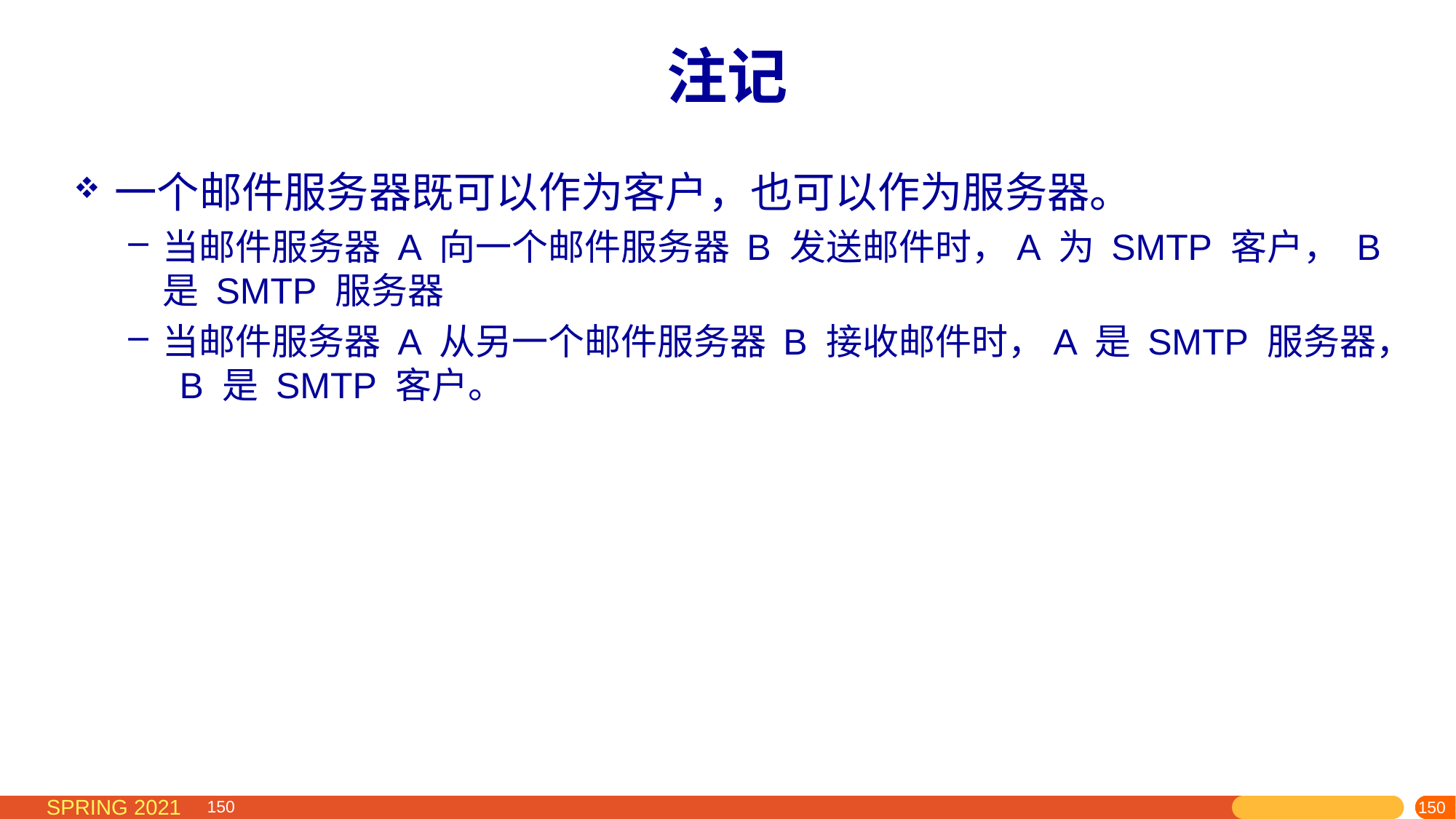

# 注记
一个邮件服务器既可以作为客户，也可以作为服务器。
当邮件服务器 A 向一个邮件服务器 B 发送邮件时，A 为 SMTP 客户， B 是 SMTP 服务器
当邮件服务器 A 从另一个邮件服务器 B 接收邮件时，A 是 SMTP 服务器， B 是 SMTP 客户。